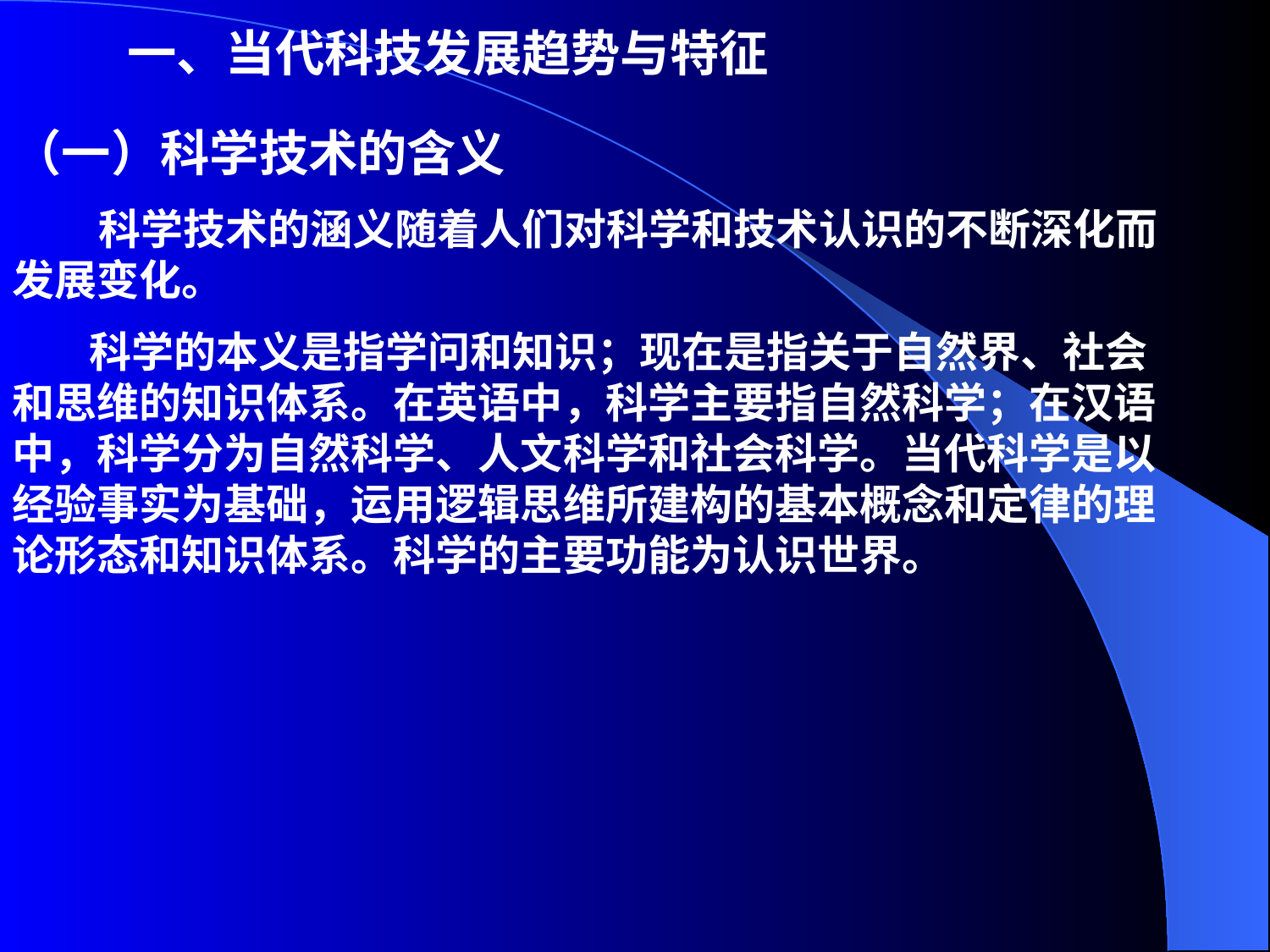

一、当代科技发展趋势与特征
（一）科学技术的含义
        科学技术的涵义随着人们对科学和技术认识的不断深化而发展变化。
       科学的本义是指学问和知识；现在是指关于自然界、社会和思维的知识体系。在英语中，科学主要指自然科学；在汉语中，科学分为自然科学、人文科学和社会科学。当代科学是以经验事实为基础，运用逻辑思维所建构的基本概念和定律的理论形态和知识体系。科学的主要功能为认识世界。